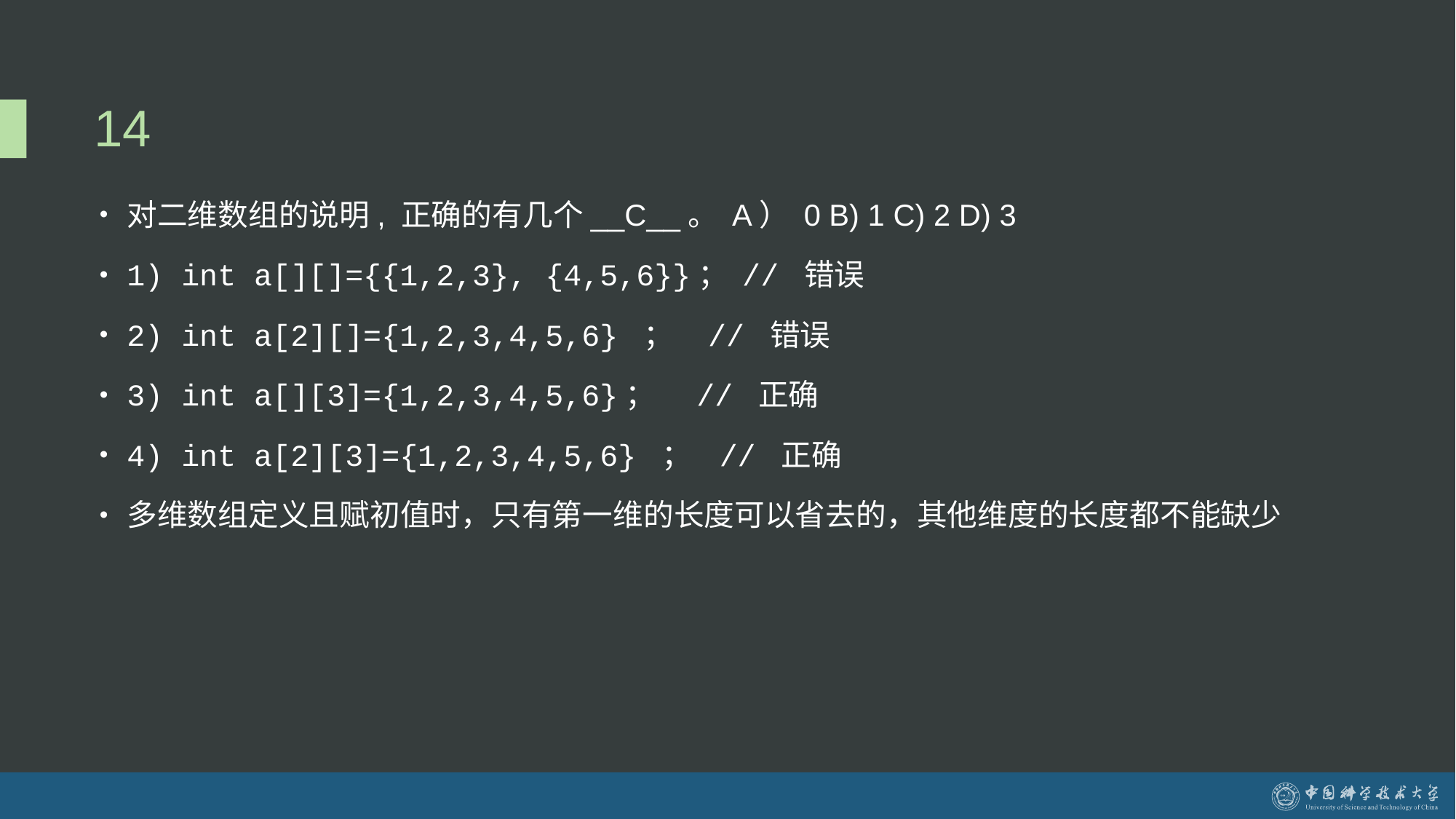

# 14
对二维数组的说明, 正确的有几个__C__。 A） 0 B) 1 C) 2 D) 3
1) int a[][]={{1,2,3}, {4,5,6}}； // 错误
2) int a[2][]={1,2,3,4,5,6} ；    // 错误
3) int a[][3]={1,2,3,4,5,6}；     // 正确
4) int a[2][3]={1,2,3,4,5,6} ；   // 正确
多维数组定义且赋初值时，只有第一维的长度可以省去的，其他维度的长度都不能缺少